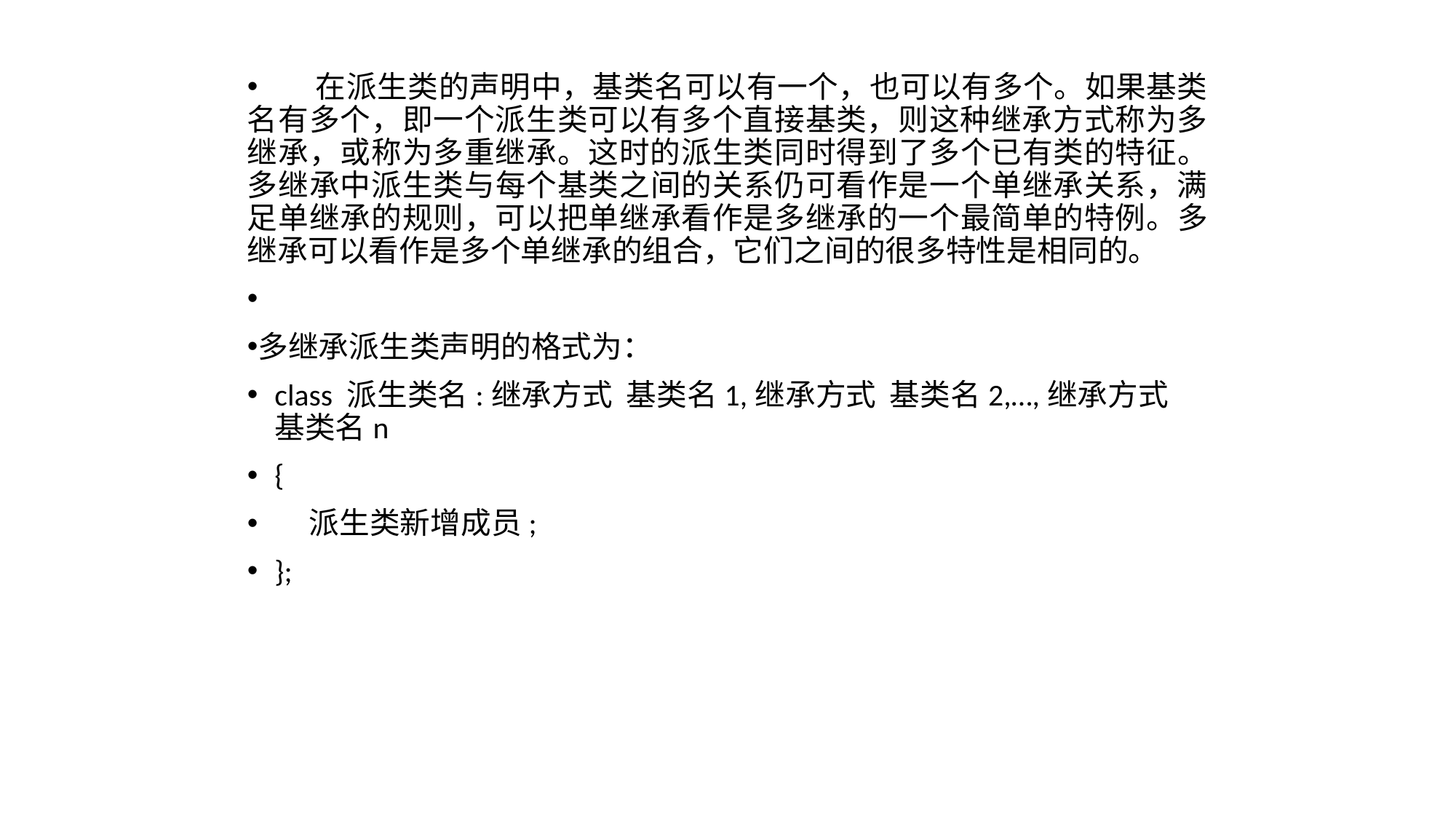

在派生类的声明中，基类名可以有一个，也可以有多个。如果基类名有多个，即一个派生类可以有多个直接基类，则这种继承方式称为多继承，或称为多重继承。这时的派生类同时得到了多个已有类的特征。多继承中派生类与每个基类之间的关系仍可看作是一个单继承关系，满足单继承的规则，可以把单继承看作是多继承的一个最简单的特例。多继承可以看作是多个单继承的组合，它们之间的很多特性是相同的。

多继承派生类声明的格式为：
class 派生类名:继承方式  基类名1,继承方式  基类名2,…,继承方式  基类名n
{
    派生类新增成员;
};